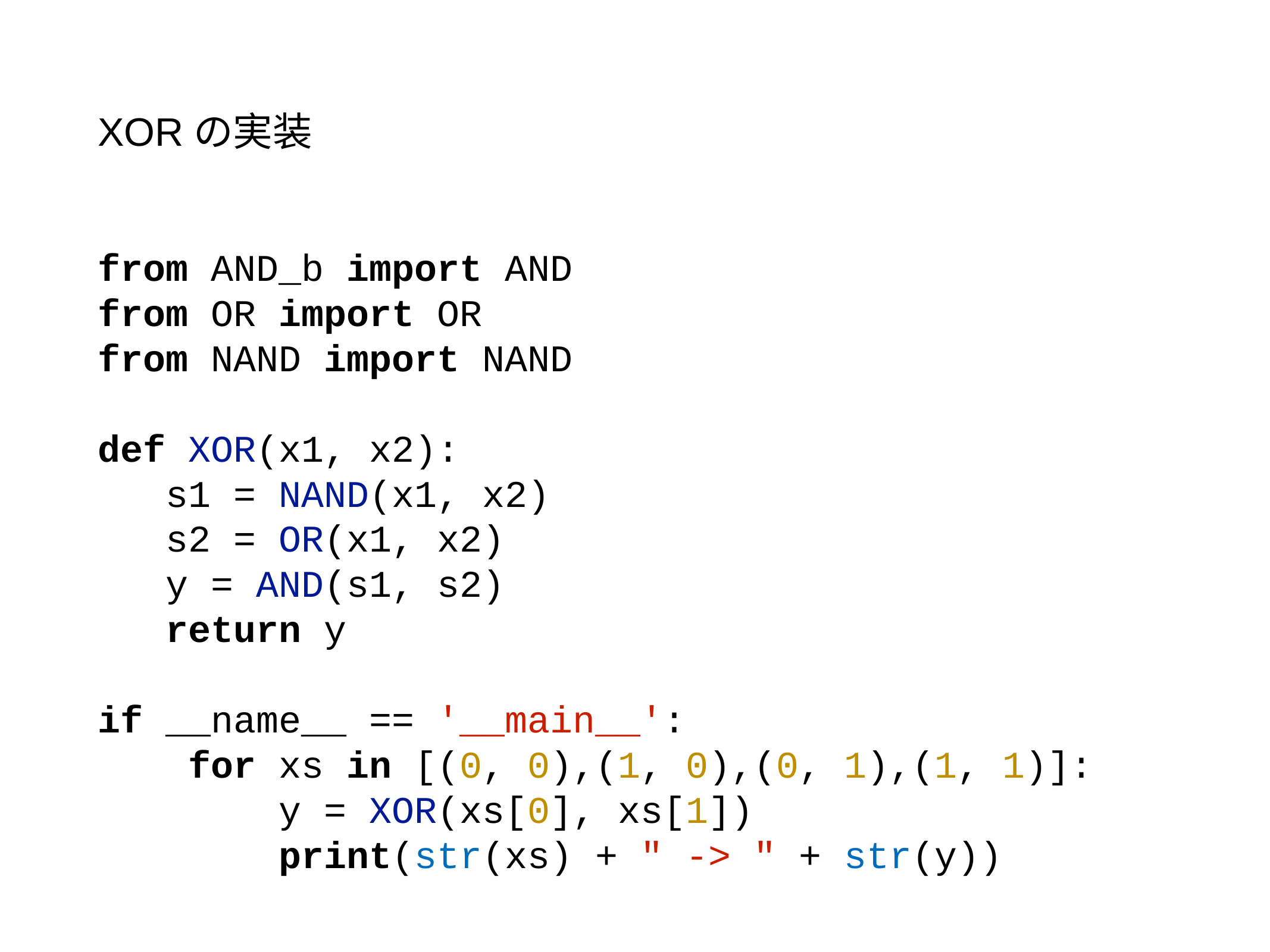

# XORの実装
from AND_b import AND
from OR import OR
from NAND import NAND

def XOR(x1, x2):
   s1 = NAND(x1, x2)
   s2 = OR(x1, x2)
   y = AND(s1, s2)
   return y

if __name__ == '__main__':
    for xs in [(0, 0),(1, 0),(0, 1),(1, 1)]:
        y = XOR(xs[0], xs[1])
        print(str(xs) + " -> " + str(y))
13